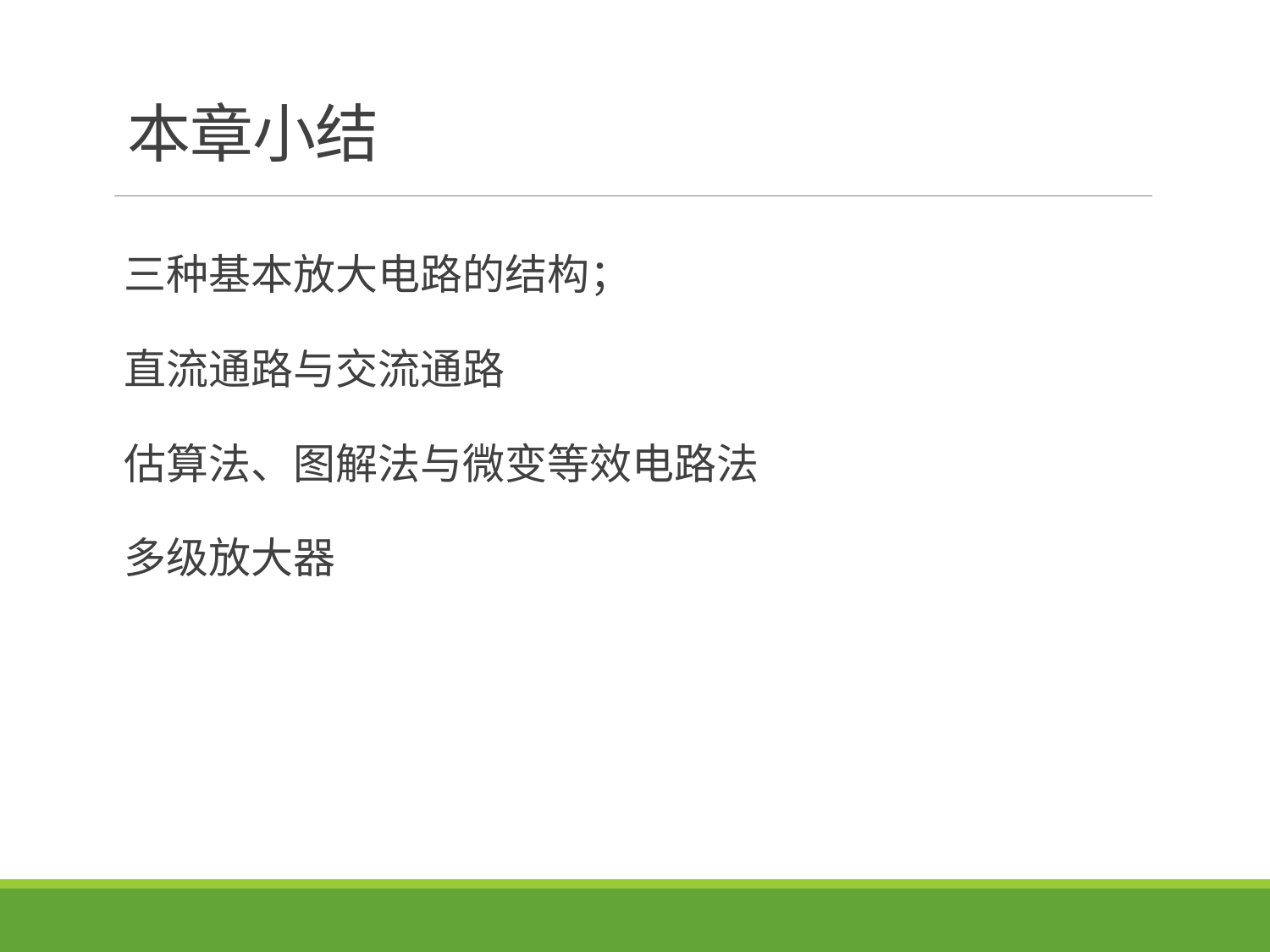

# 本章小结
三种基本放大电路的结构；
直流通路与交流通路
估算法、图解法与微变等效电路法
多级放大器